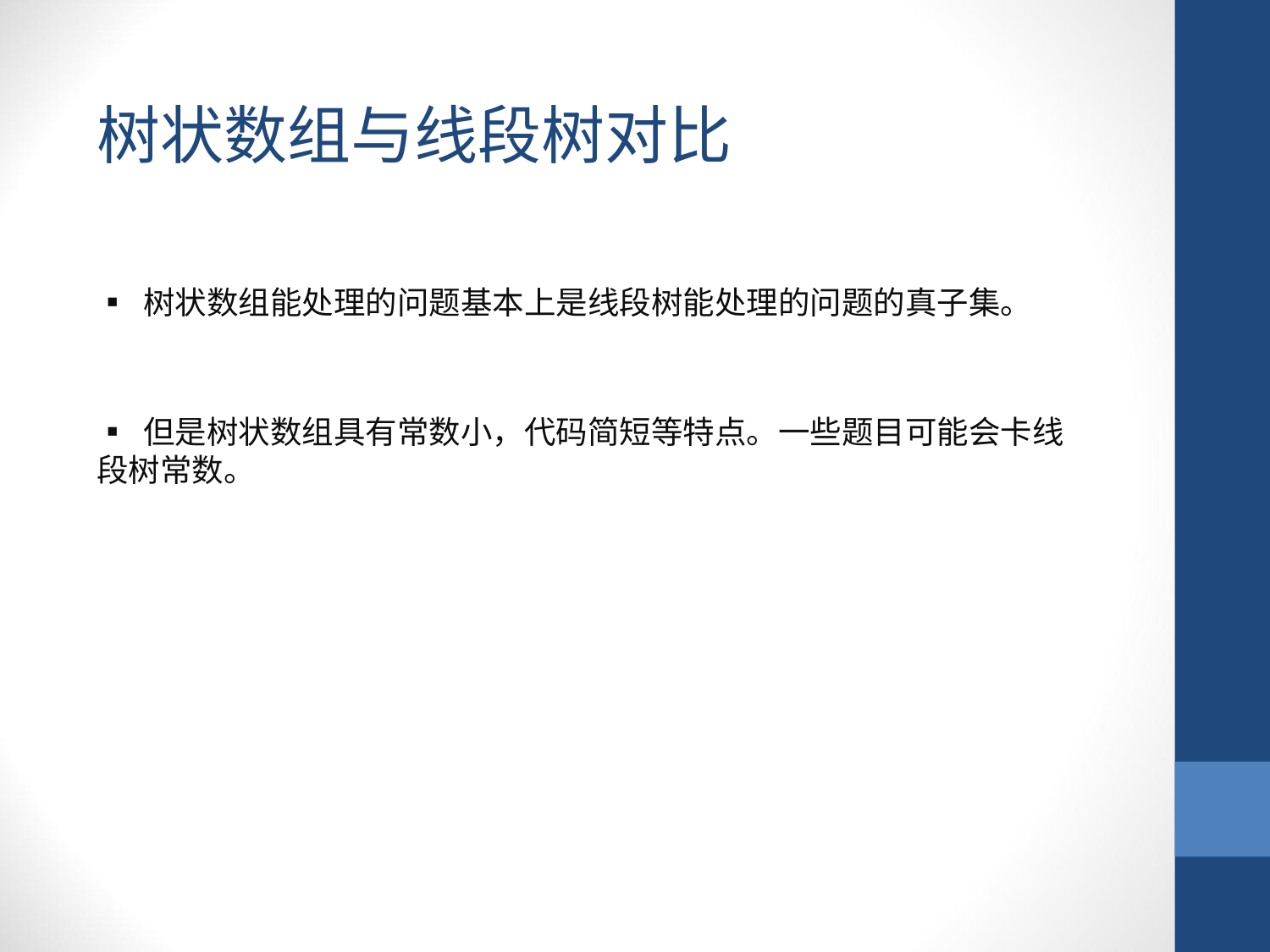

树状数组与线段树对比
▪ 树状数组能处理的问题基本上是线段树能处理的问题的真子集。
▪ 但是树状数组具有常数小，代码简短等特点。一些题目可能会卡线段树常数。